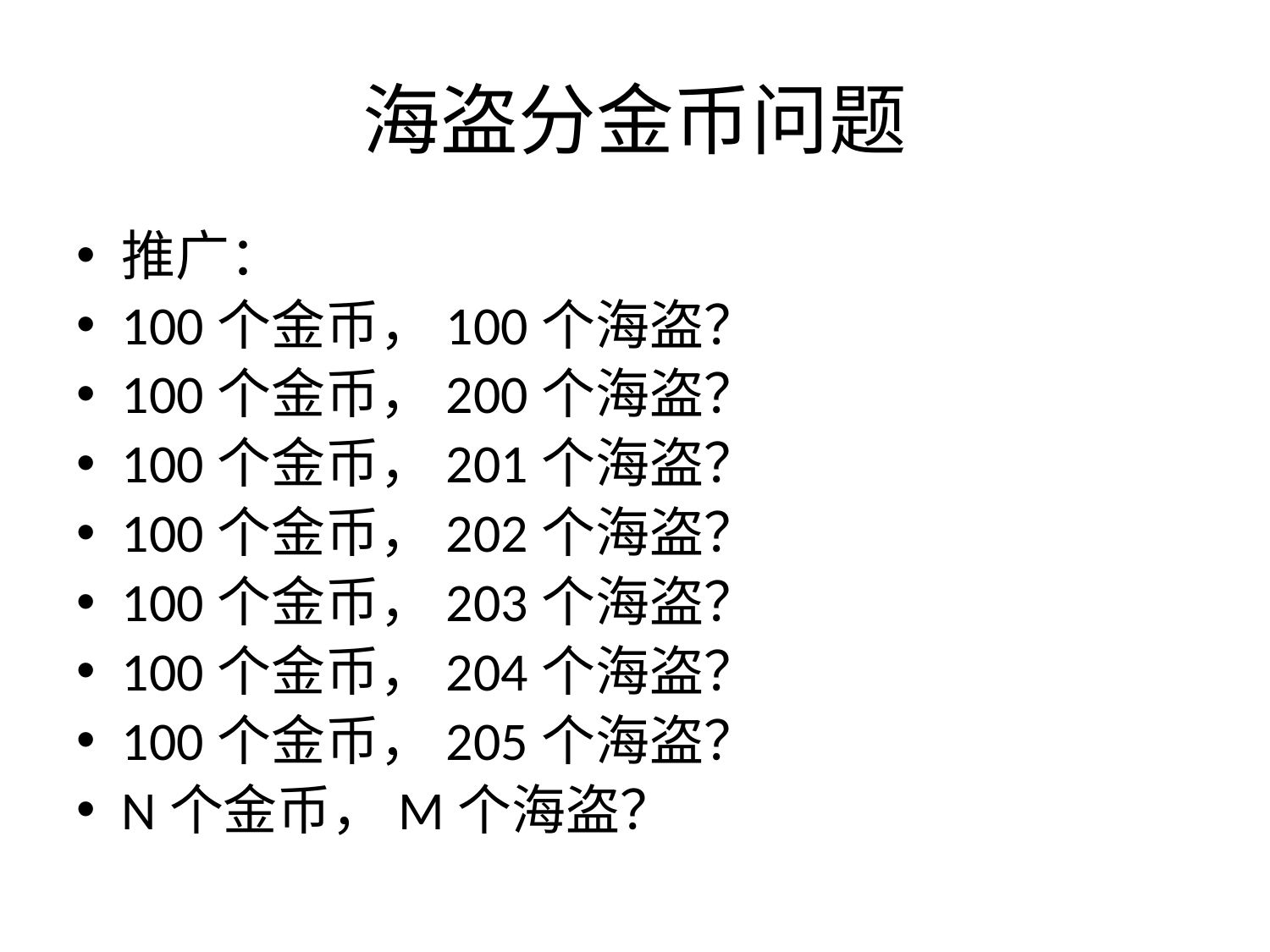

海盗分金币问题
推广：
100个金币，100个海盗？
100个金币，200个海盗？
100个金币，201个海盗？
100个金币，202个海盗？
100个金币，203个海盗？
100个金币，204个海盗？
100个金币，205个海盗？
N个金币，M个海盗？